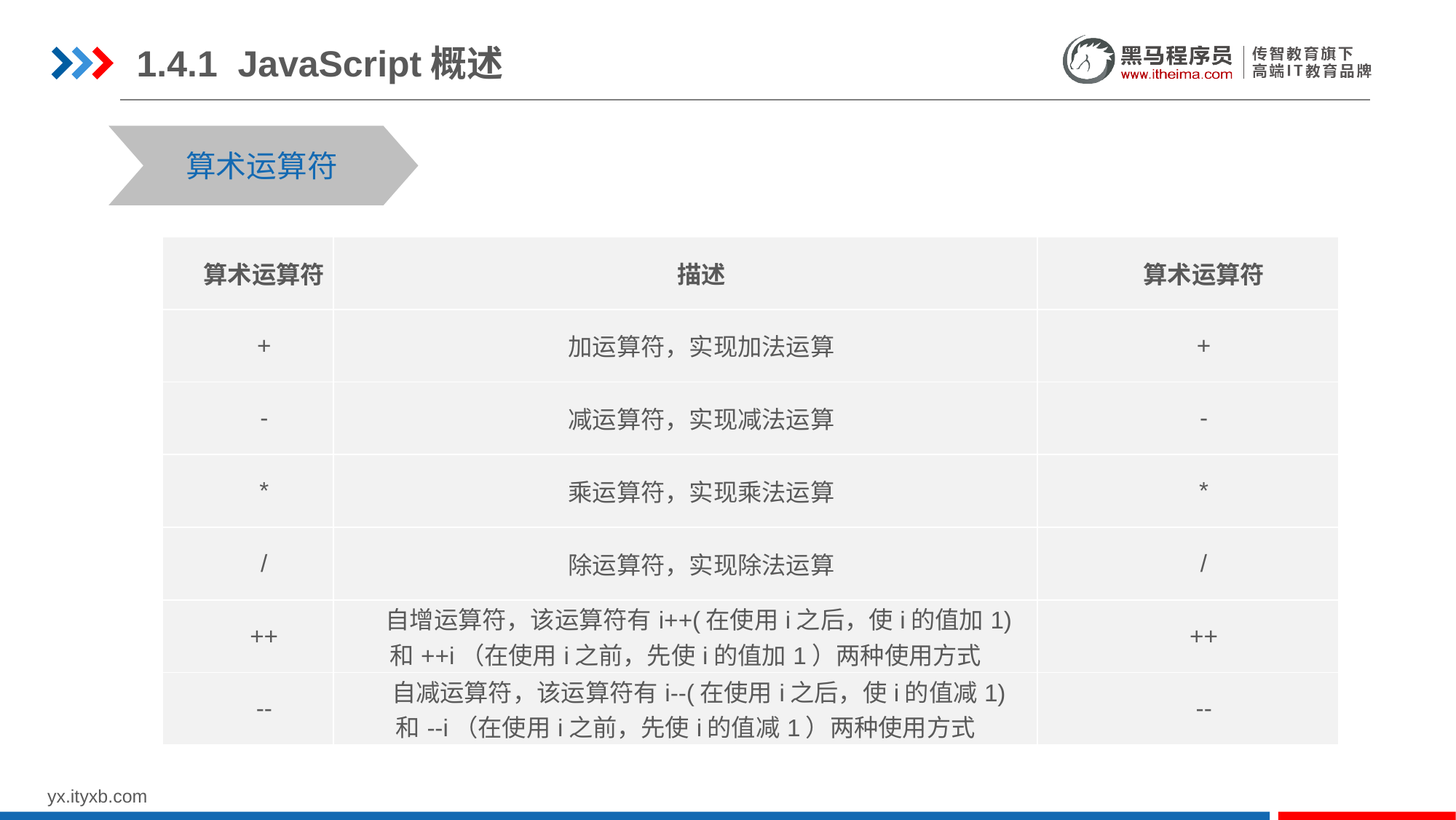

1.4.1  JavaScript概述

算术运算符
| 算术运算符 | 描述 | 算术运算符 |
| --- | --- | --- |
| + | 加运算符，实现加法运算 | + |
| - | 减运算符，实现减法运算 | - |
| \* | 乘运算符，实现乘法运算 | \* |
| / | 除运算符，实现除法运算 | / |
| ++ | 自增运算符，该运算符有i++(在使用i之后，使i的值加1)和++i（在使用i之前，先使i的值加1）两种使用方式 | ++ |
| -- | 自减运算符，该运算符有i--(在使用i之后，使i的值减1)和--i（在使用i之前，先使i的值减1）两种使用方式 | -- |